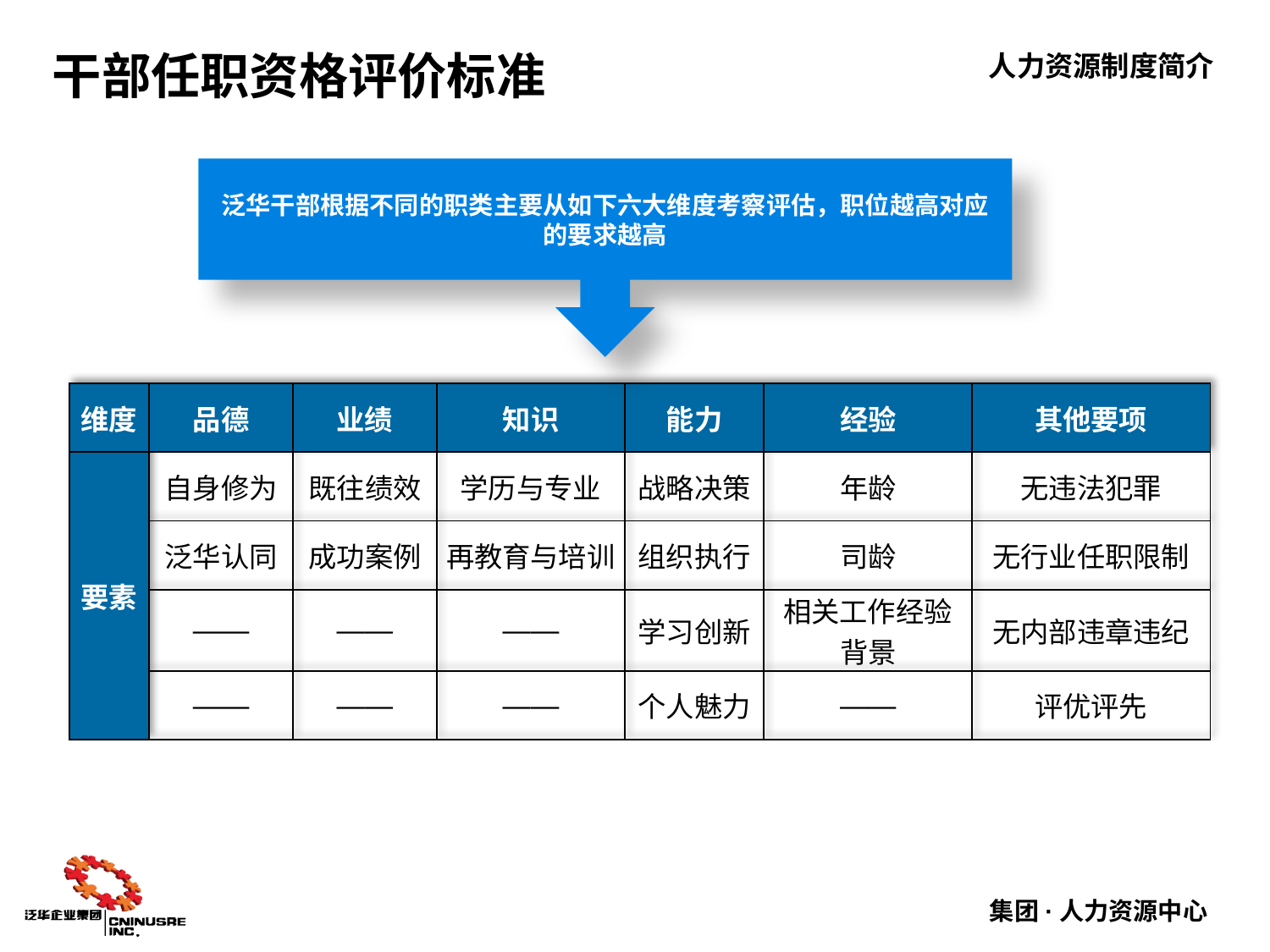

# 干部任职资格评价标准
泛华干部根据不同的职类主要从如下六大维度考察评估，职位越高对应的要求越高
| 维度 | 品德 | 业绩 | 知识 | 能力 | 经验 | 其他要项 |
| --- | --- | --- | --- | --- | --- | --- |
| 要素 | 自身修为 | 既往绩效 | 学历与专业 | 战略决策 | 年龄 | 无违法犯罪 |
|  | 泛华认同 | 成功案例 | 再教育与培训 | 组织执行 | 司龄 | 无行业任职限制 |
|  | —— | —— | —— | 学习创新 | 相关工作经验背景 | 无内部违章违纪 |
|  | —— | —— | —— | 个人魅力 | —— | 评优评先 |